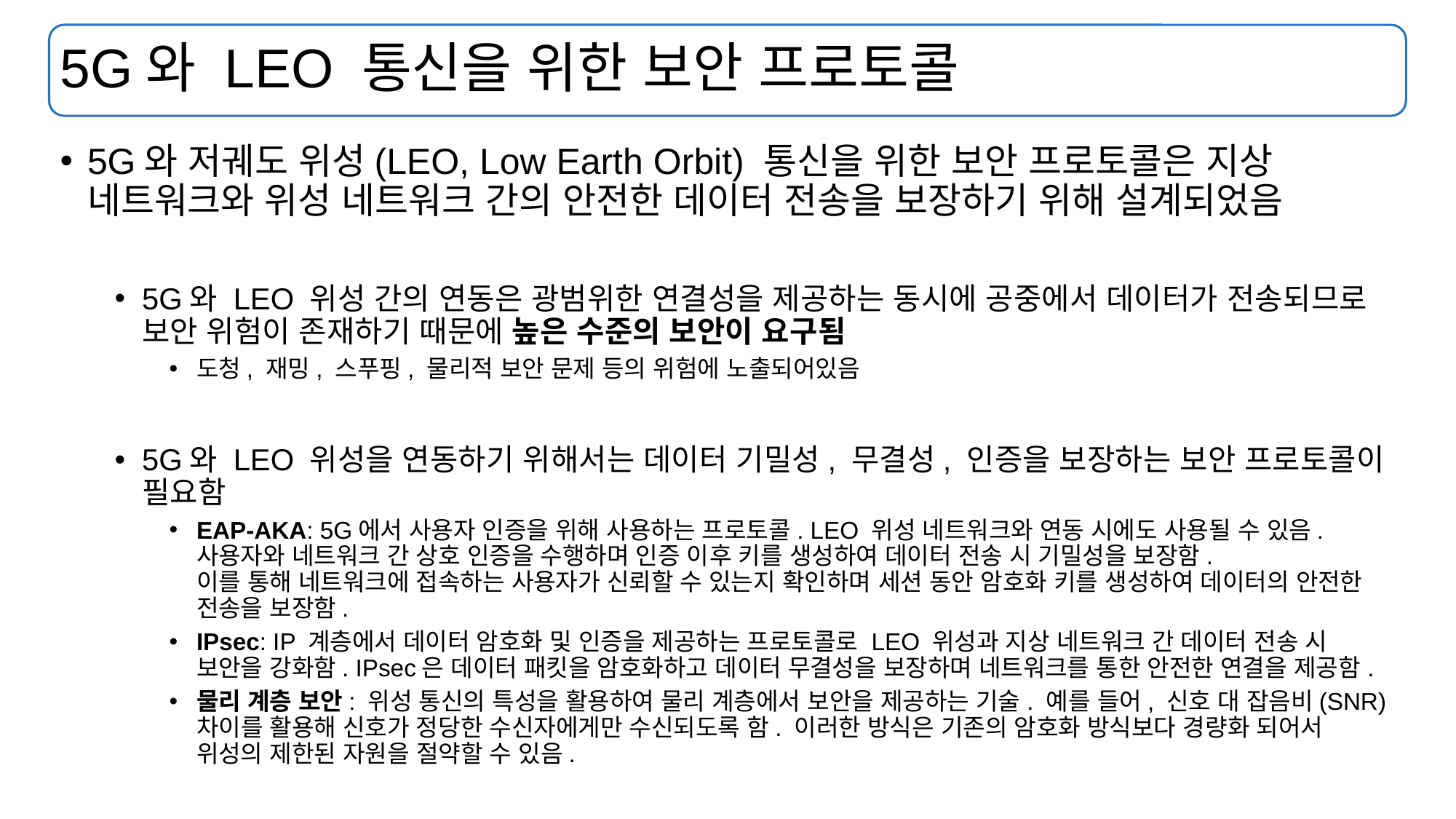

# 5G와 LEO 통신을 위한 보안 프로토콜
5G와 저궤도 위성(LEO, Low Earth Orbit) 통신을 위한 보안 프로토콜은 지상 네트워크와 위성 네트워크 간의 안전한 데이터 전송을 보장하기 위해 설계되었음

5G와 LEO 위성 간의 연동은 광범위한 연결성을 제공하는 동시에 공중에서 데이터가 전송되므로 보안 위험이 존재하기 때문에 높은 수준의 보안이 요구됨
도청, 재밍, 스푸핑, 물리적 보안 문제 등의 위험에 노출되어있음

5G와 LEO 위성을 연동하기 위해서는 데이터 기밀성, 무결성, 인증을 보장하는 보안 프로토콜이 필요함
EAP-AKA: 5G에서 사용자 인증을 위해 사용하는 프로토콜. LEO 위성 네트워크와 연동 시에도 사용될 수 있음.사용자와 네트워크 간 상호 인증을 수행하며 인증 이후 키를 생성하여 데이터 전송 시 기밀성을 보장함.
이를 통해 네트워크에 접속하는 사용자가 신뢰할 수 있는지 확인하며 세션 동안 암호화 키를 생성하여 데이터의 안전한 전송을 보장함.
IPsec: IP 계층에서 데이터 암호화 및 인증을 제공하는 프로토콜로 LEO 위성과 지상 네트워크 간 데이터 전송 시 보안을 강화함. IPsec은 데이터 패킷을 암호화하고 데이터 무결성을 보장하며 네트워크를 통한 안전한 연결을 제공함.
물리 계층 보안: 위성 통신의 특성을 활용하여 물리 계층에서 보안을 제공하는 기술. 예를 들어, 신호 대 잡음비(SNR) 차이를 활용해 신호가 정당한 수신자에게만 수신되도록 함. 이러한 방식은 기존의 암호화 방식보다 경량화 되어서 위성의 제한된 자원을 절약할 수 있음.